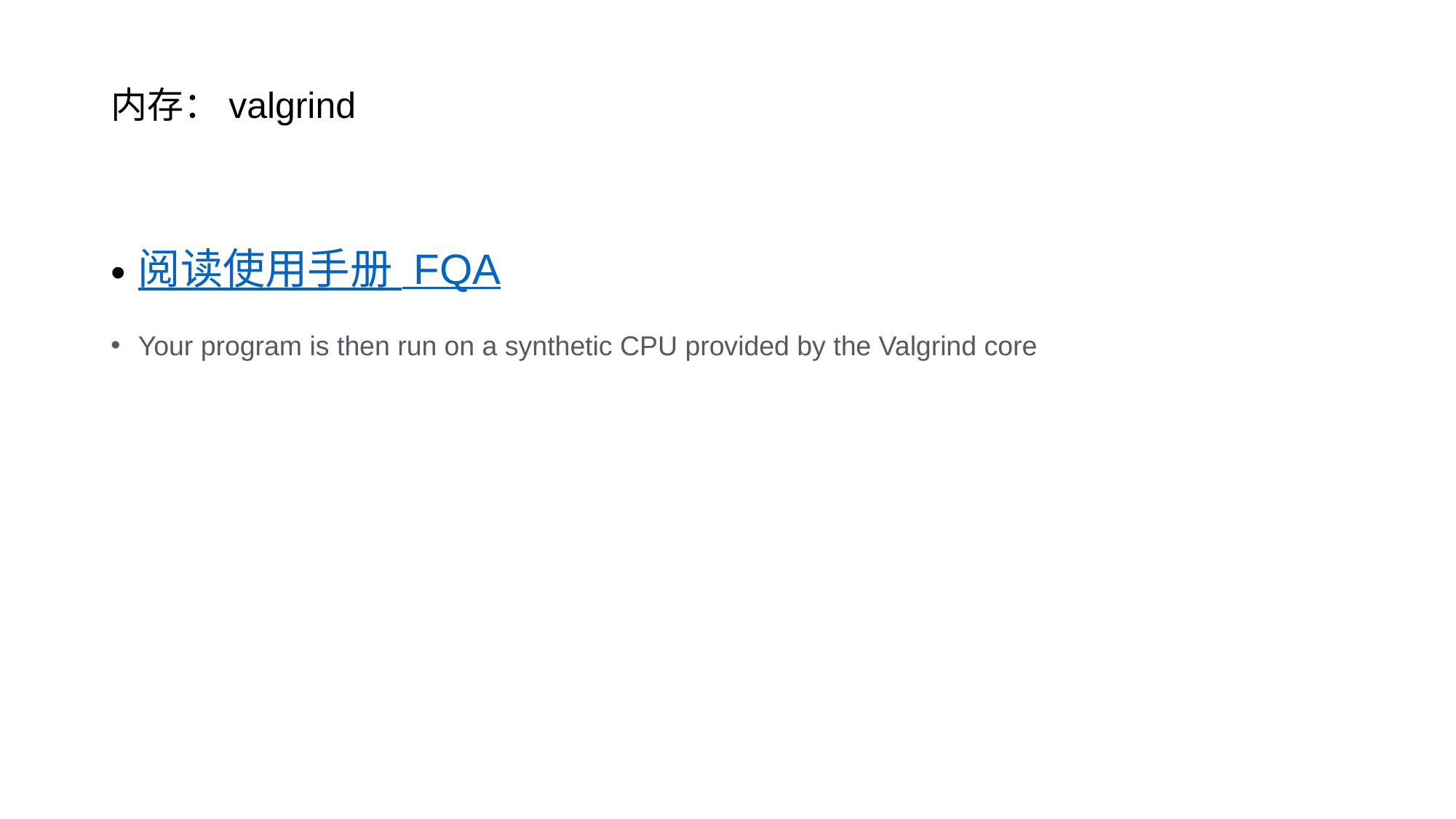

# 内存：valgrind
阅读使用手册  FQA
Your program is then run on a synthetic CPU provided by the Valgrind core